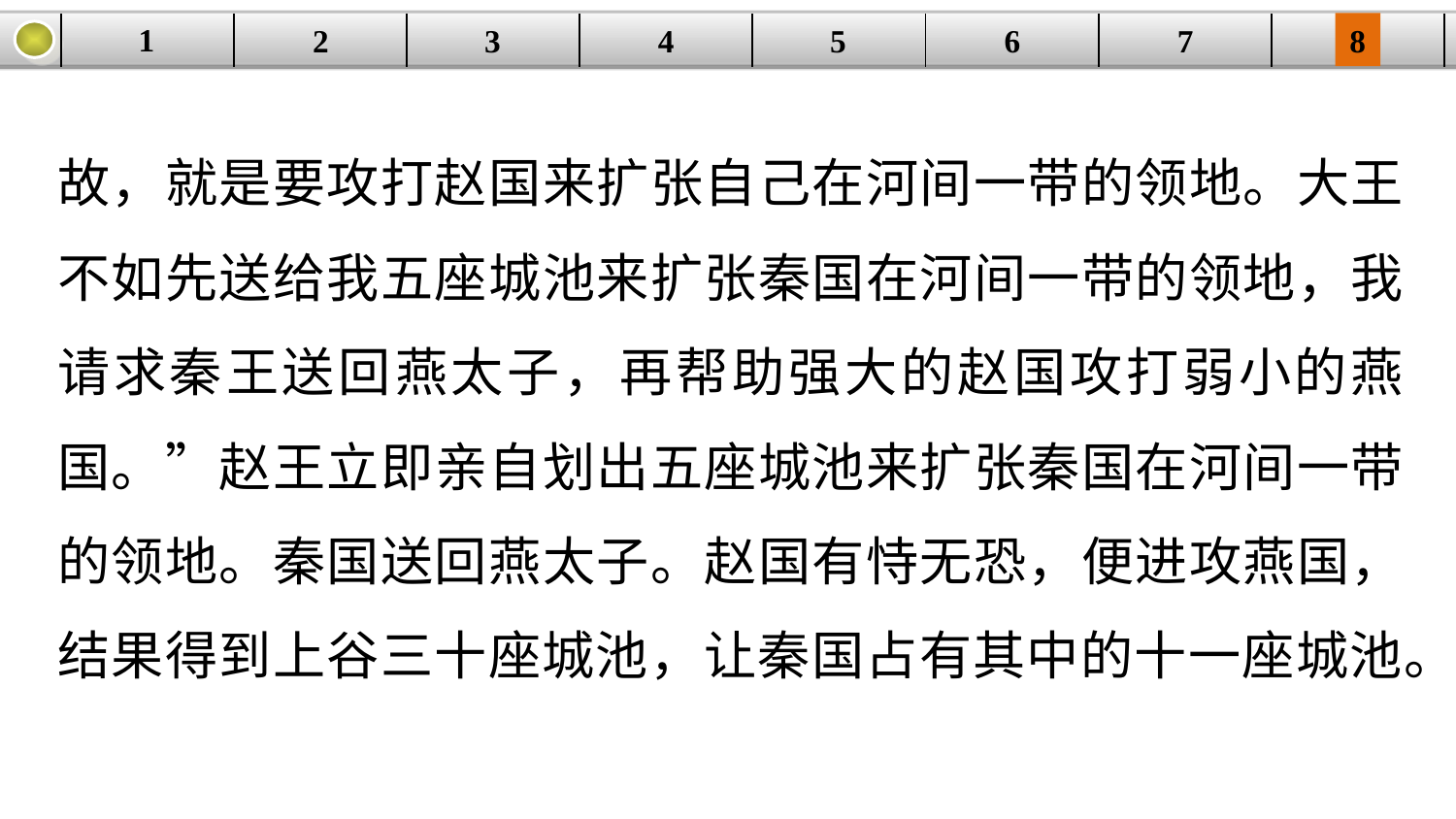

1
3
4
5
6
8
2
|  |  |  |  |  |  |  |  |
| --- | --- | --- | --- | --- | --- | --- | --- |
7

故，就是要攻打赵国来扩张自己在河间一带的领地。大王不如先送给我五座城池来扩张秦国在河间一带的领地，我请求秦王送回燕太子，再帮助强大的赵国攻打弱小的燕国。”赵王立即亲自划出五座城池来扩张秦国在河间一带的领地。秦国送回燕太子。赵国有恃无恐，便进攻燕国，结果得到上谷三十座城池，让秦国占有其中的十一座城池。